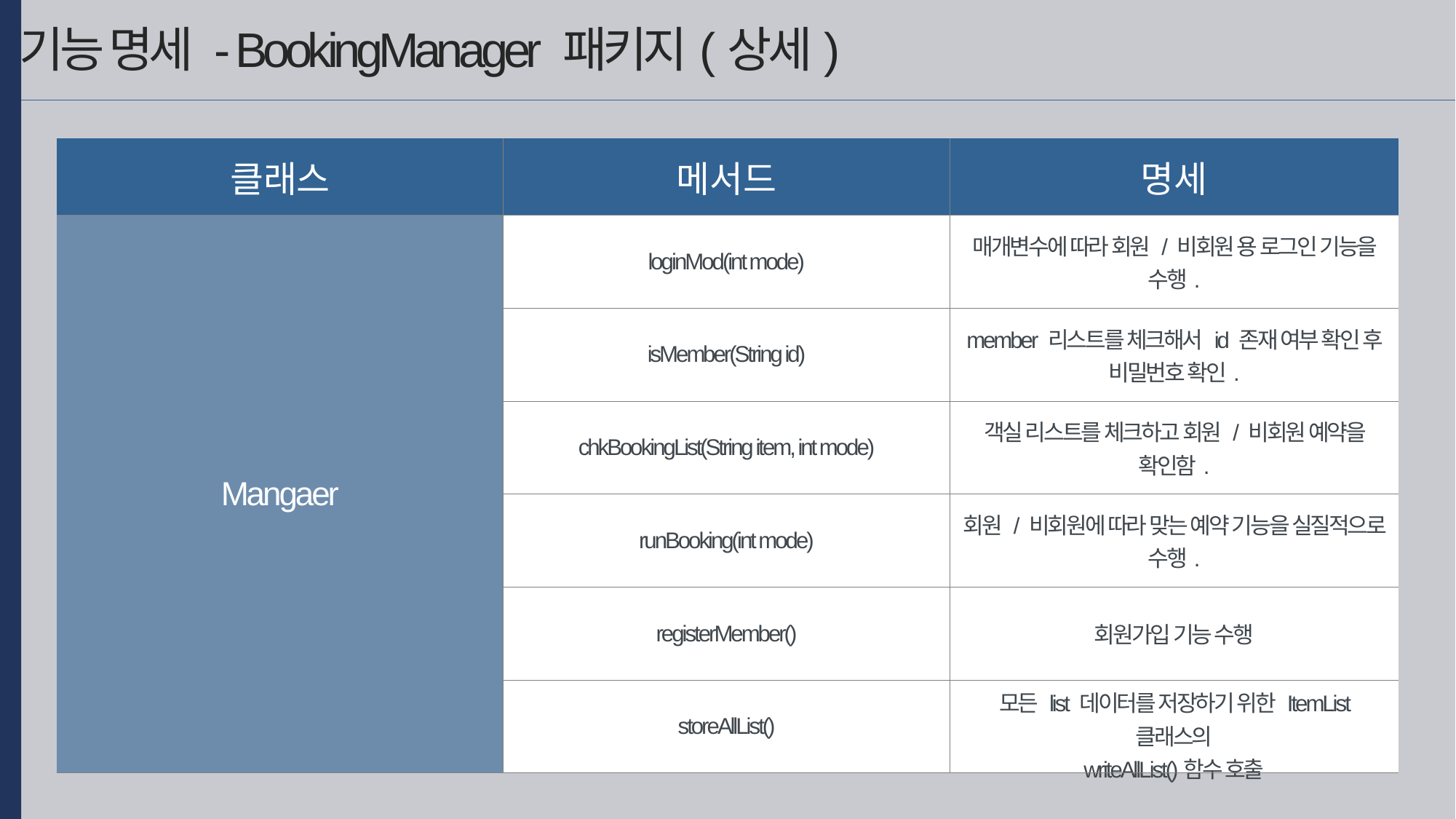

기능 명세 - BookingManager 패키지(상세)
| 클래스 | 메서드 | 명세 |
| --- | --- | --- |
| Mangaer | loginMod(int mode) | 매개변수에 따라 회원 / 비회원 용 로그인 기능을 수행. |
|  | isMember(String id) | member 리스트를 체크해서 id 존재 여부 확인 후 비밀번호 확인. |
|  | chkBookingList(String item, int mode) | 객실 리스트를 체크하고 회원 / 비회원 예약을 확인함. |
|  | runBooking(int mode) | 회원 / 비회원에 따라 맞는 예약 기능을 실질적으로 수행. |
|  | registerMember() | 회원가입 기능 수행 |
|  | storeAllList() | 모든 list 데이터를 저장하기 위한 ItemList 클래스의 writeAllList()함수 호출 |